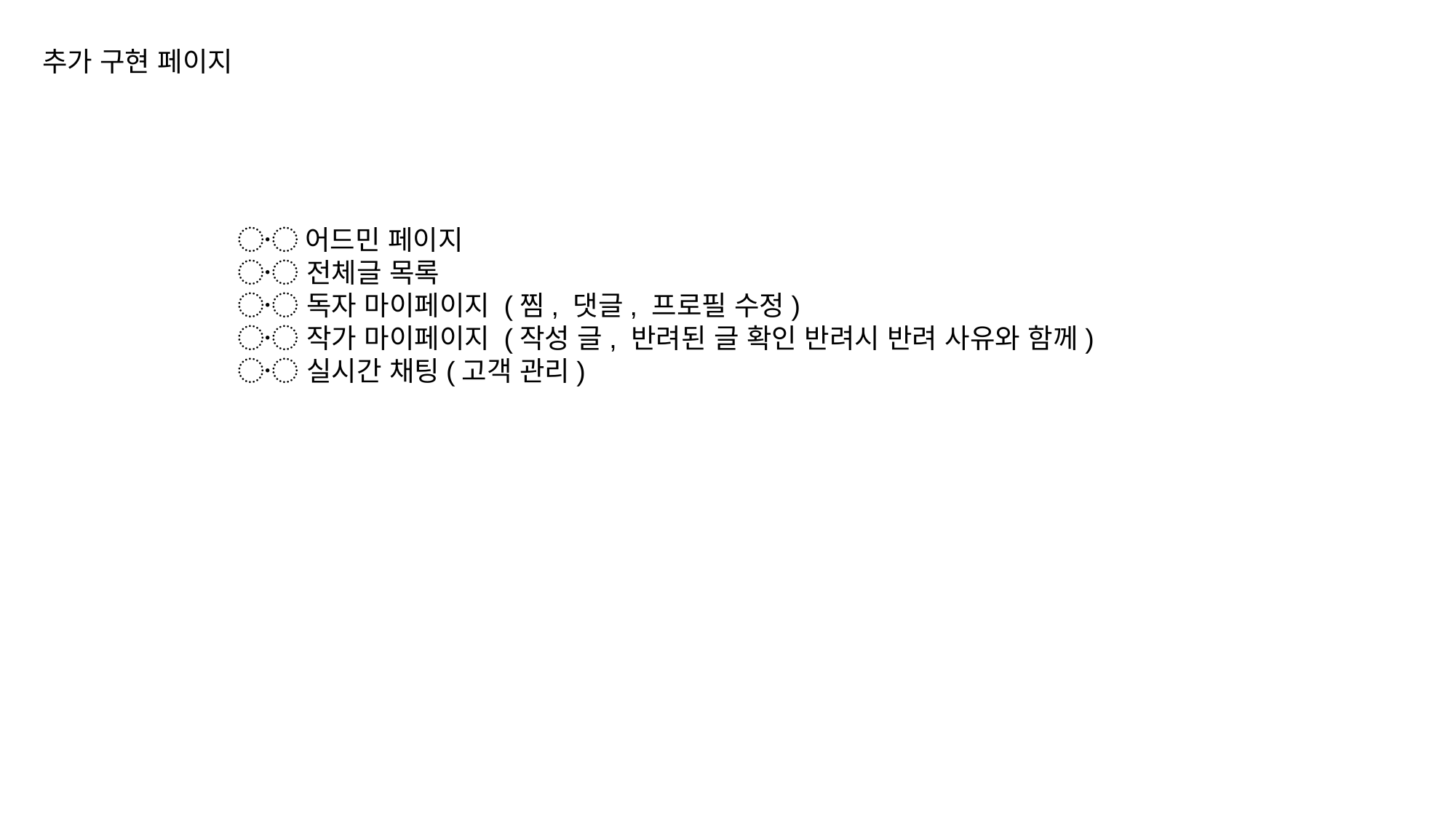

추가 구현 페이지
〮 어드민 페이지
〮 전체글 목록
〮 독자 마이페이지 (찜, 댓글, 프로필 수정)
〮 작가 마이페이지 (작성 글, 반려된 글 확인 반려시 반려 사유와 함께)
〮 실시간 채팅(고객 관리)